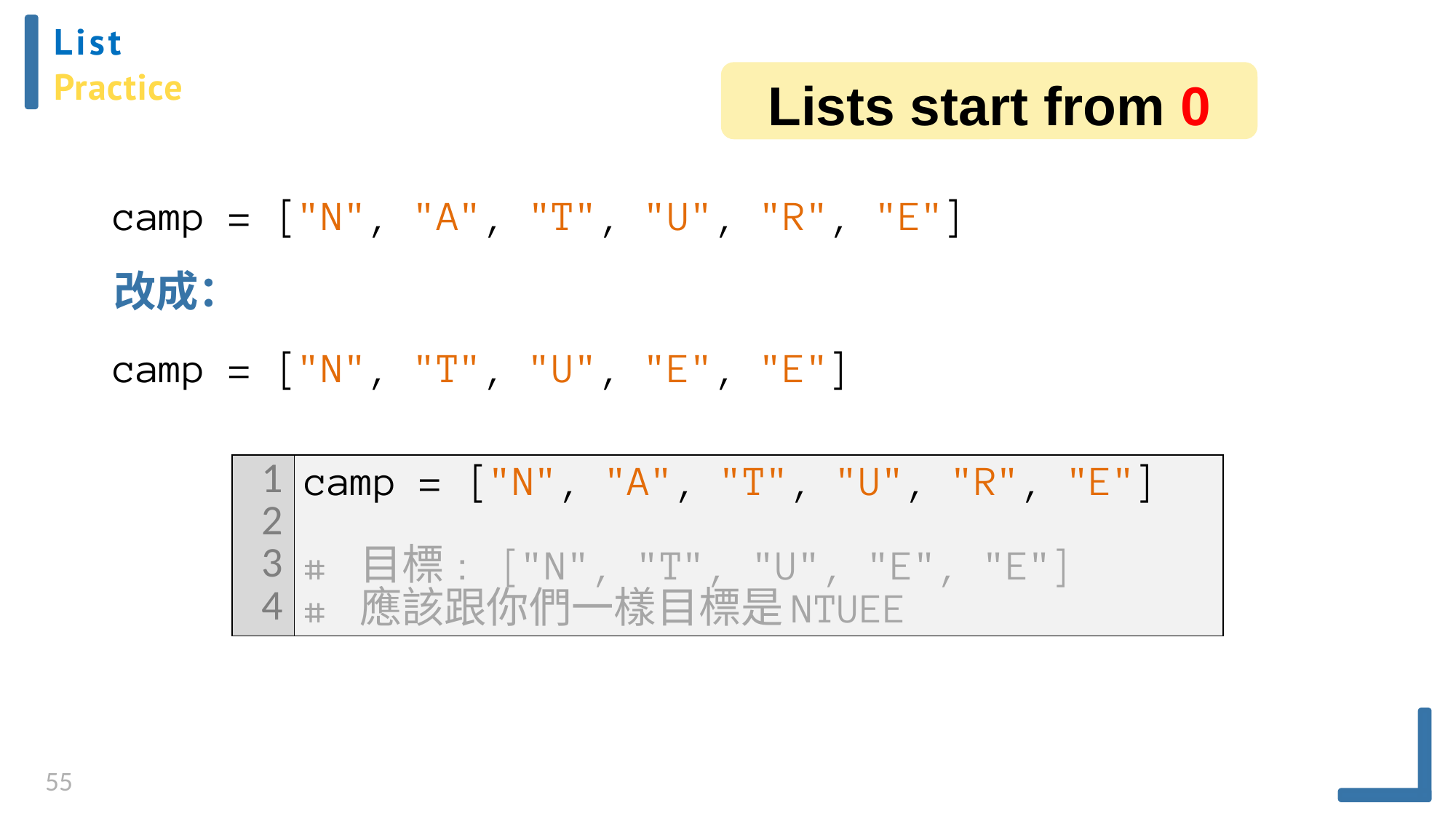

List
Practice
Lists start from 0
camp = ["N", "A", "T", "U", "R", "E"]
改成：
camp = ["N", "T", "U", "E", "E"]
| 1234 | camp = ["N", "A", "T", "U", "R", "E"] # 目標: ["N", "T", "U", "E", "E"] # 應該跟你們一樣目標是NTUEE |
| --- | --- |

55